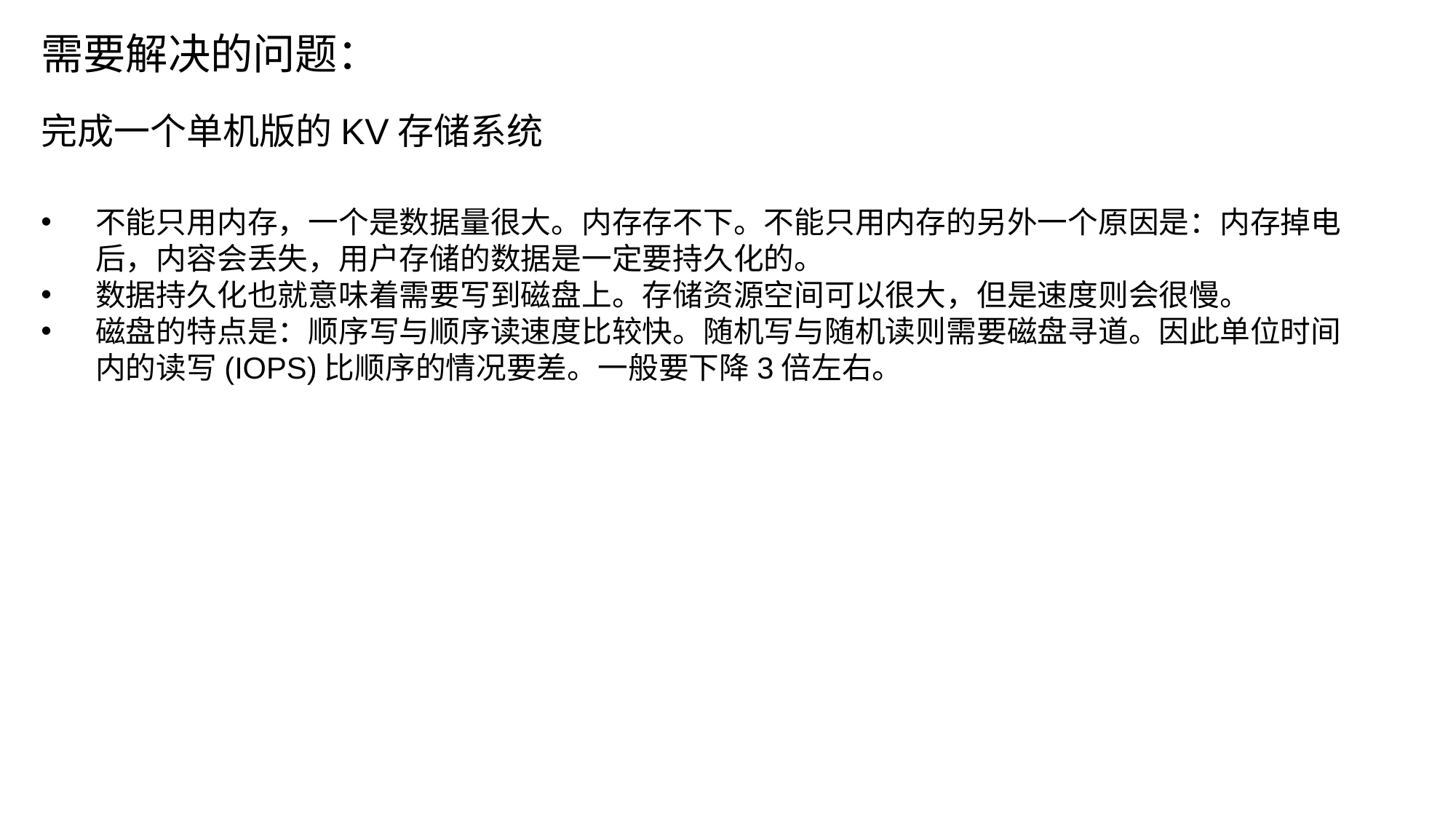

需要解决的问题：
完成一个单机版的KV存储系统

不能只用内存，一个是数据量很大。内存存不下。不能只用内存的另外一个原因是：内存掉电后，内容会丢失，用户存储的数据是一定要持久化的。
数据持久化也就意味着需要写到磁盘上。存储资源空间可以很大，但是速度则会很慢。
磁盘的特点是：顺序写与顺序读速度比较快。随机写与随机读则需要磁盘寻道。因此单位时间内的读写(IOPS)比顺序的情况要差。一般要下降3倍左右。